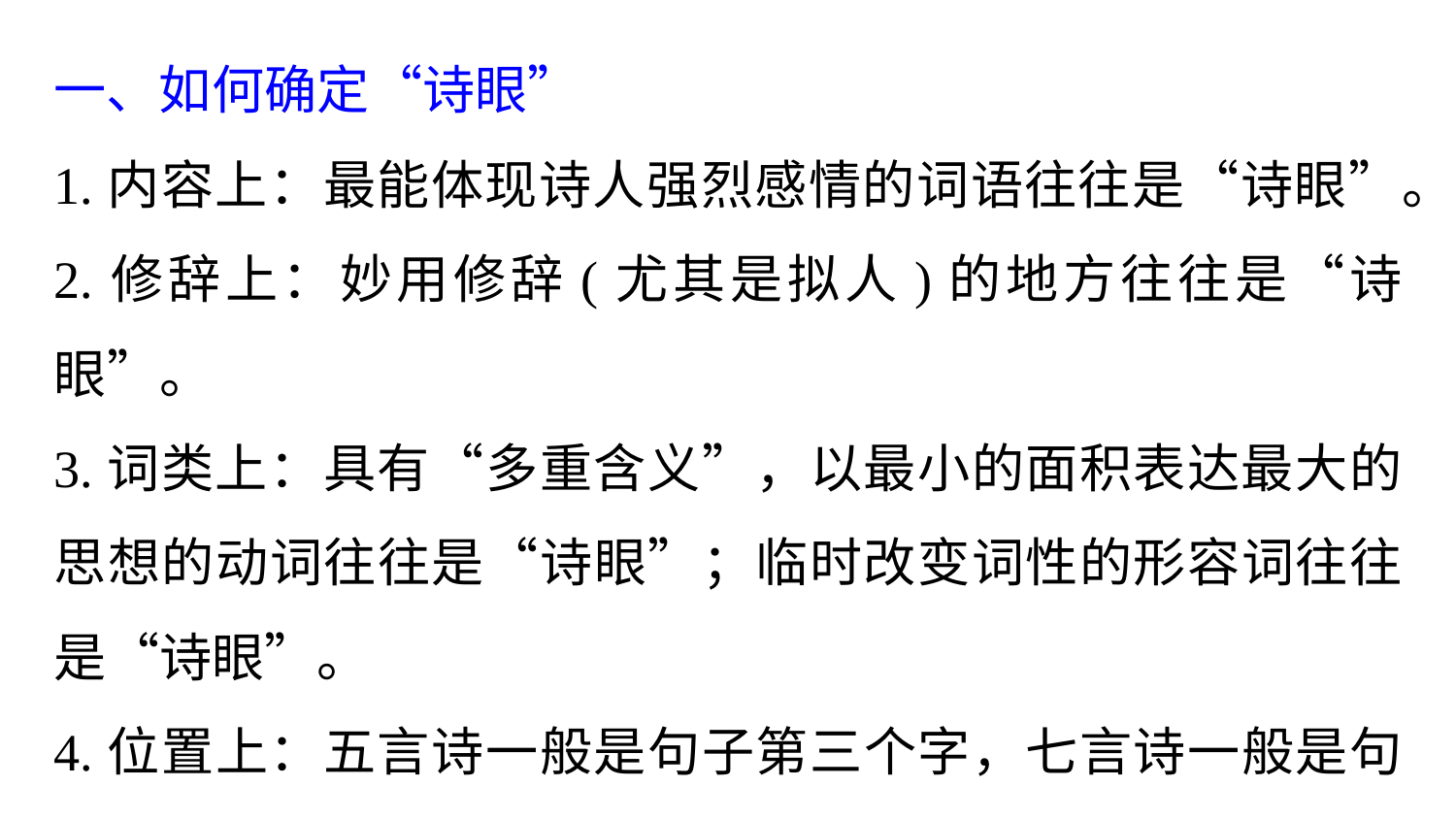

一、如何确定“诗眼”
1.内容上：最能体现诗人强烈感情的词语往往是“诗眼”。
2.修辞上：妙用修辞(尤其是拟人)的地方往往是“诗眼”。
3.词类上：具有“多重含义”，以最小的面积表达最大的思想的动词往往是“诗眼”；临时改变词性的形容词往往是“诗眼”。
4.位置上：五言诗一般是句子第三个字，七言诗一般是句子第五个字。